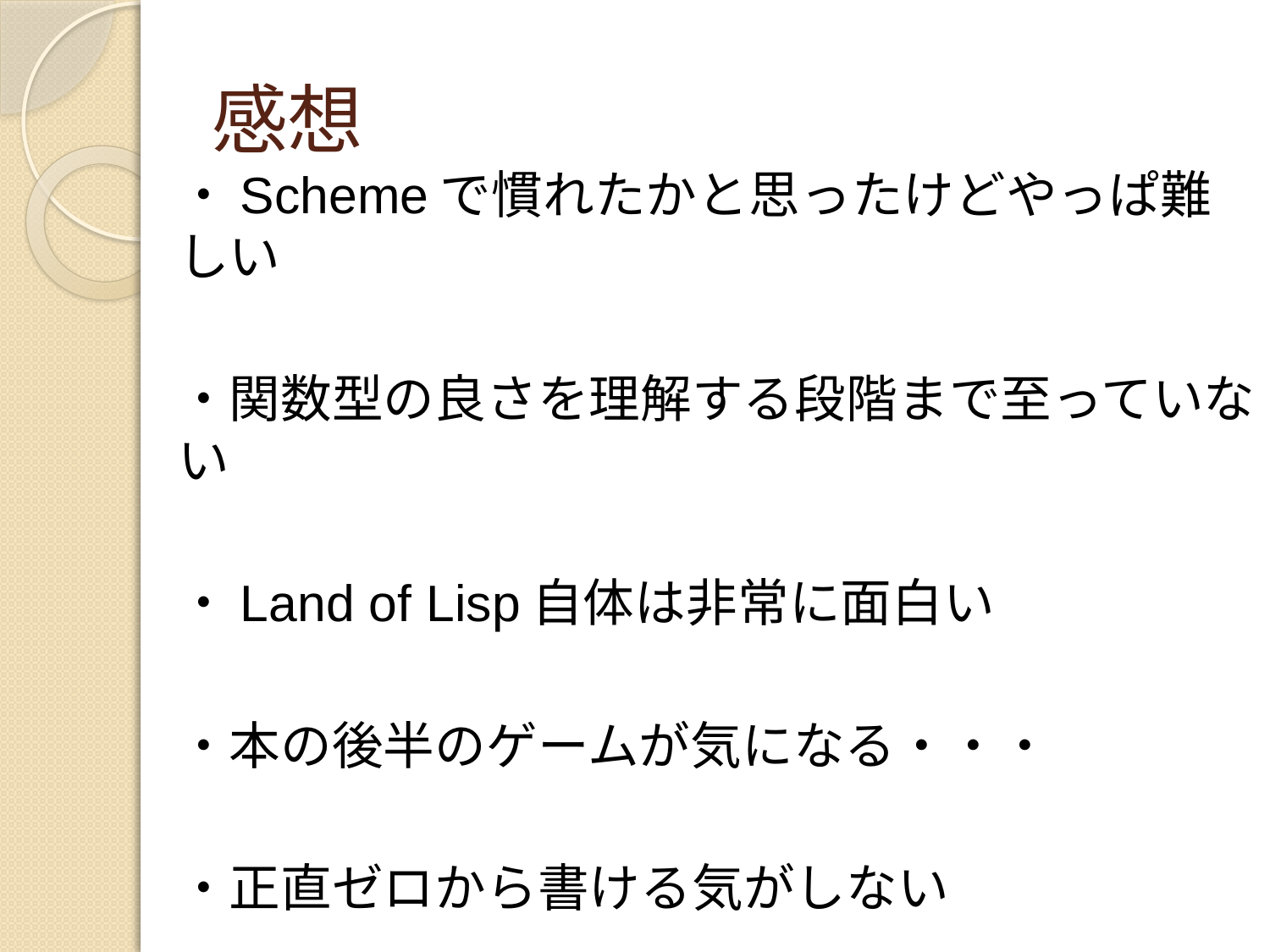

# 感想
・Schemeで慣れたかと思ったけどやっぱ難しい

・関数型の良さを理解する段階まで至っていない

・Land of Lisp自体は非常に面白い

・本の後半のゲームが気になる・・・

・正直ゼロから書ける気がしない